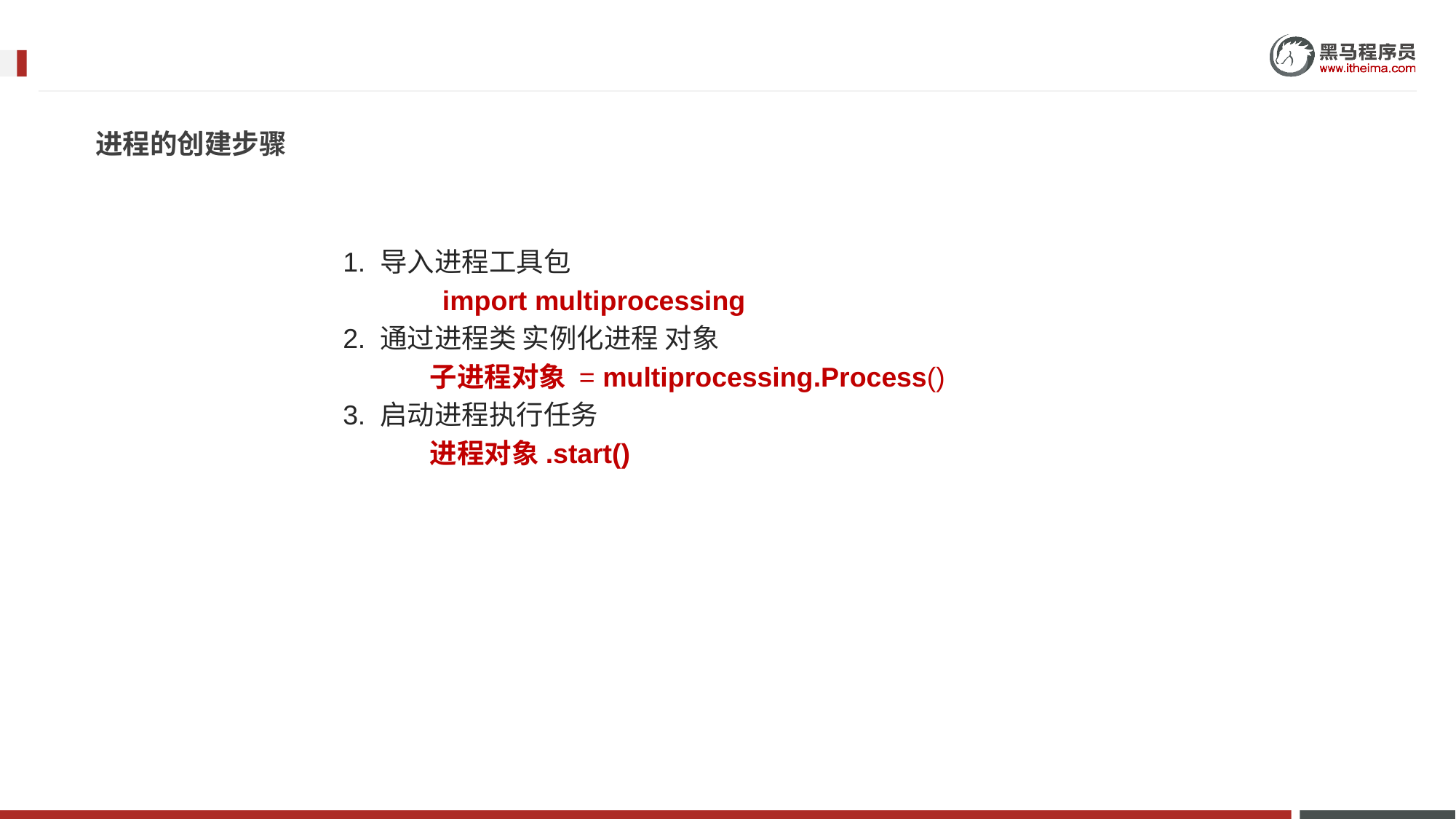

进程的创建步骤
1. 导入进程工具包
             import multiprocessing
2. 通过进程类 实例化进程 对象
             子进程对象 = multiprocessing.Process()
3. 启动进程执行任务
             进程对象.start()